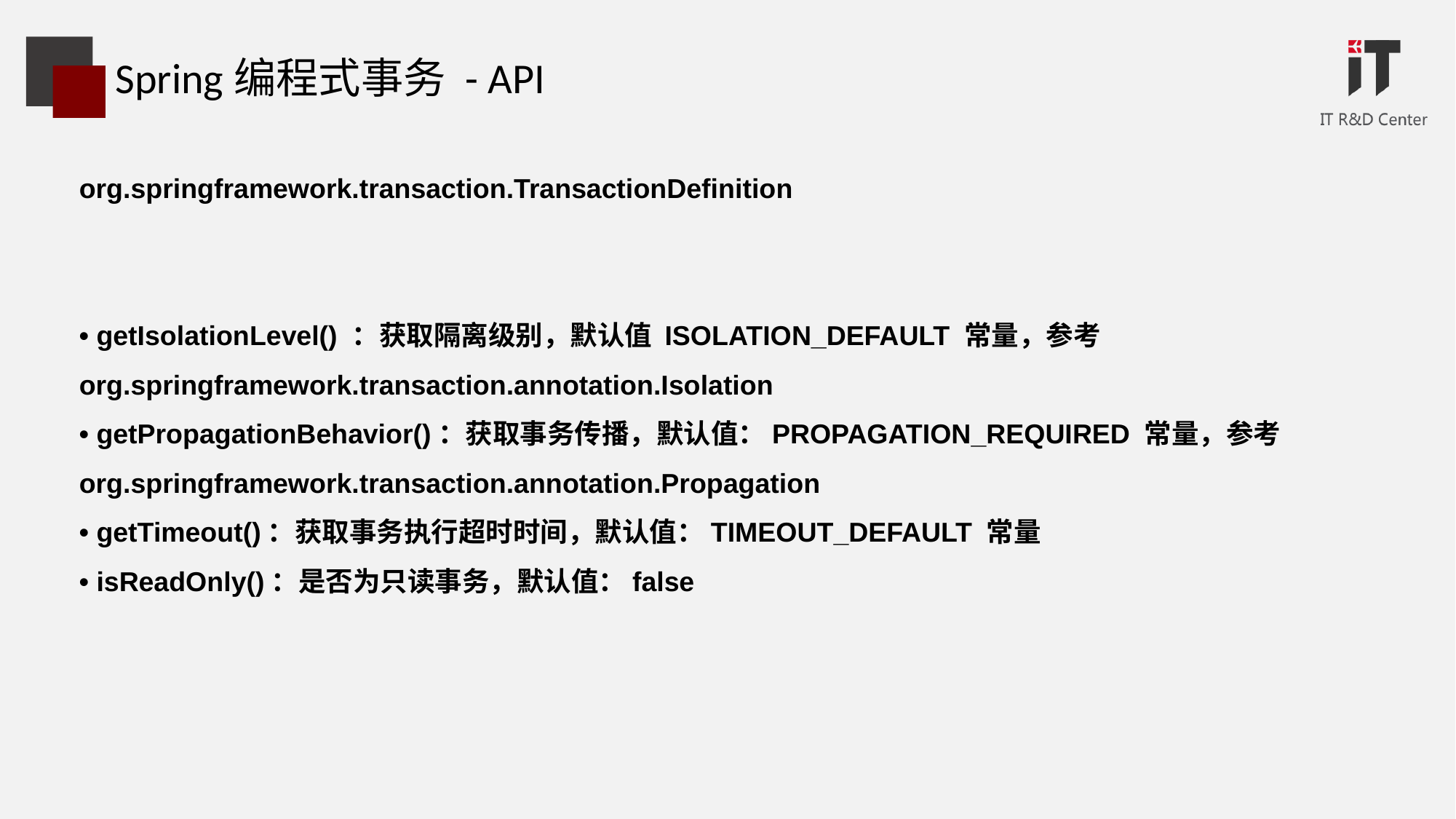

# Spring编程式事务 - API
org.springframework.transaction.TransactionDefinition

• getIsolationLevel() ：获取隔离级别，默认值 ISOLATION_DEFAULT 常量，参考
org.springframework.transaction.annotation.Isolation
• getPropagationBehavior()：获取事务传播，默认值：PROPAGATION_REQUIRED 常量，参考
org.springframework.transaction.annotation.Propagation
• getTimeout()：获取事务执行超时时间，默认值：TIMEOUT_DEFAULT 常量
• isReadOnly()：是否为只读事务，默认值：false